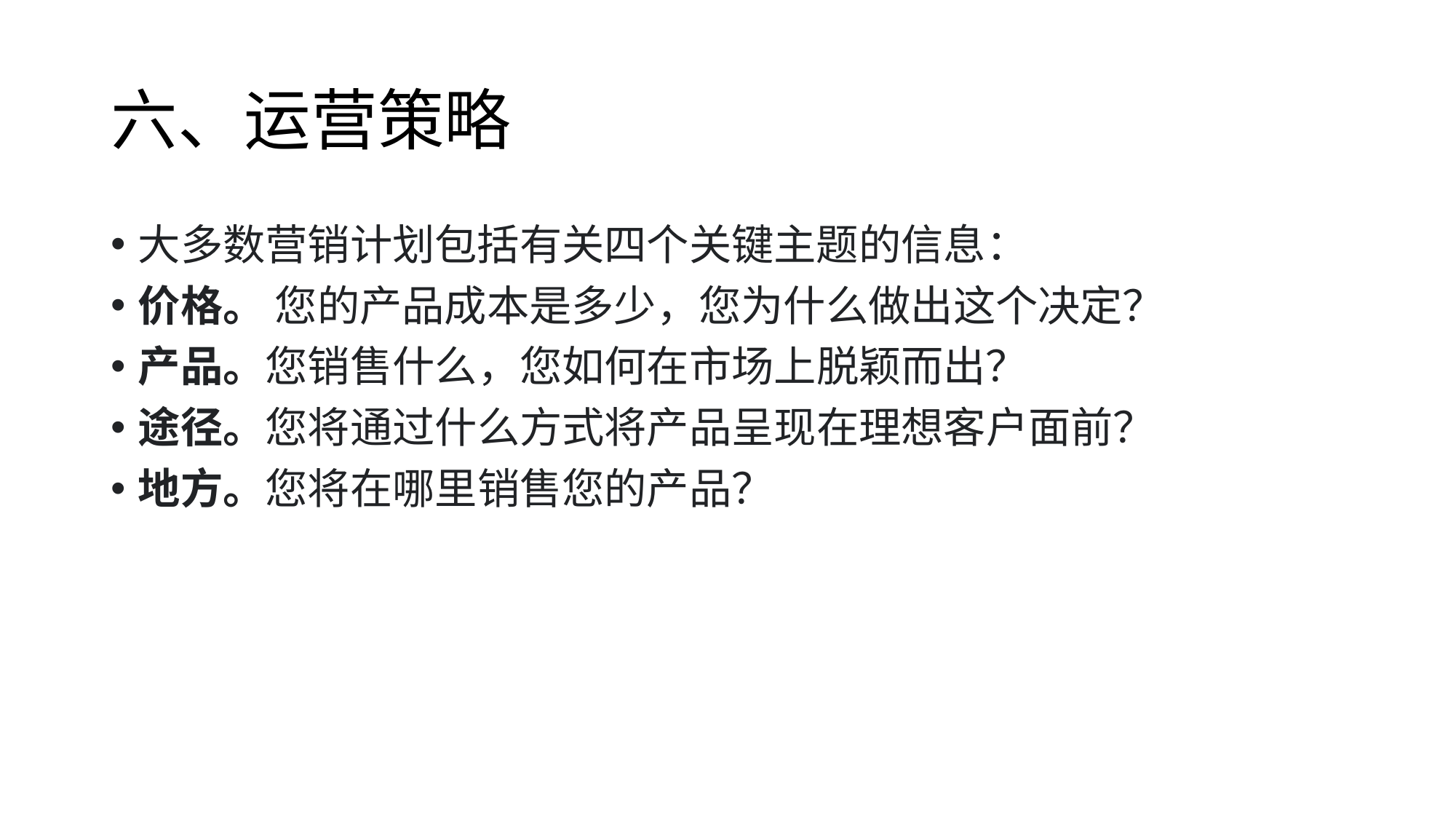

# 六、运营策略
大多数营销计划包括有关四个关键主题的信息：
价格。 您的产品成本是多少，您为什么做出这个决定？
产品。您销售什么，您如何在市场上脱颖而出？
途径。您将通过什么方式将产品呈现在理想客户面前？
地方。您将在哪里销售您的产品？